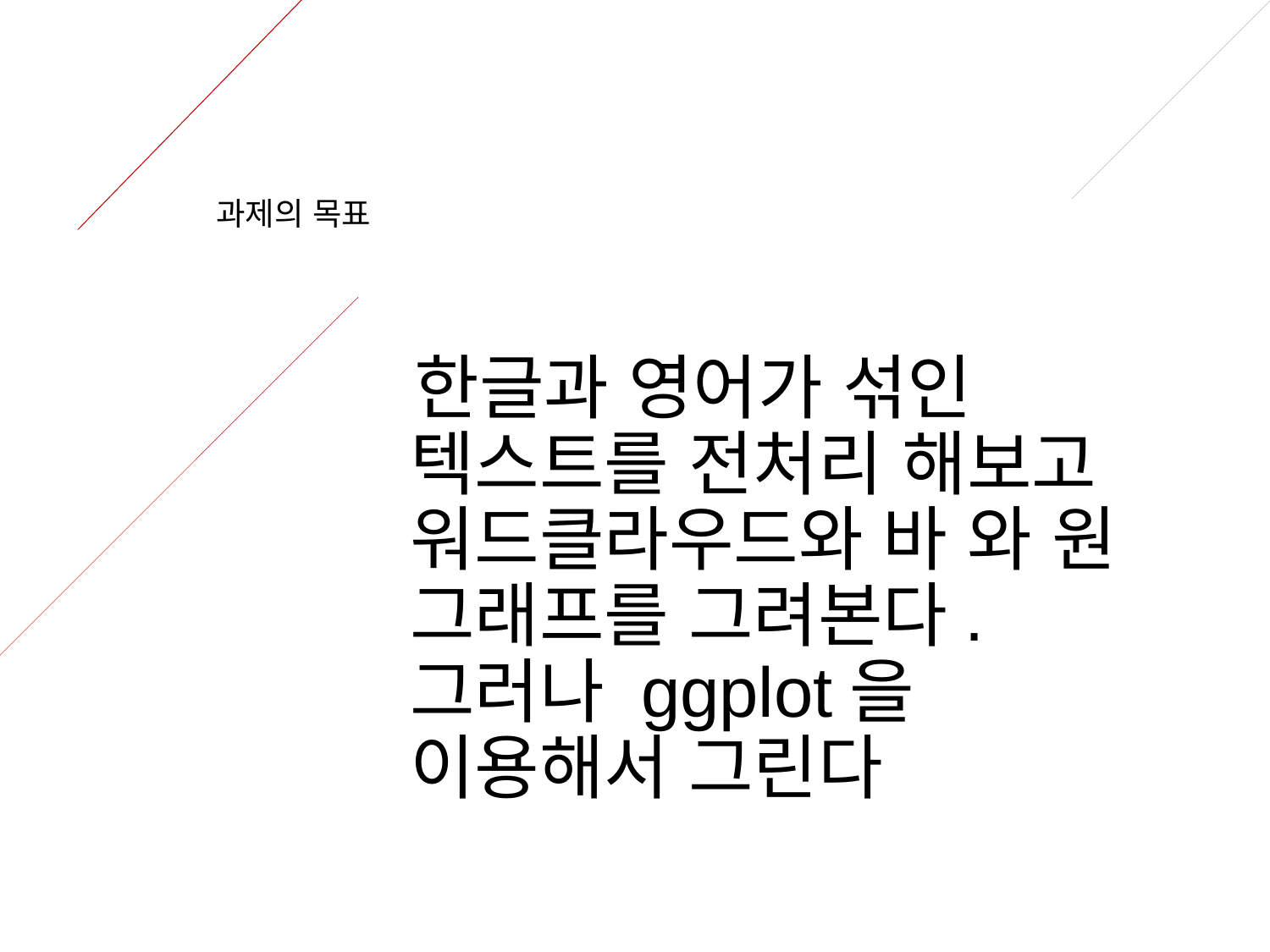

# 과제의 목표
 한글과 영어가 섞인 텍스트를 전처리 해보고 워드클라우드와 바 와 원 그래프를 그려본다. 그러나 ggplot을 이용해서 그린다.